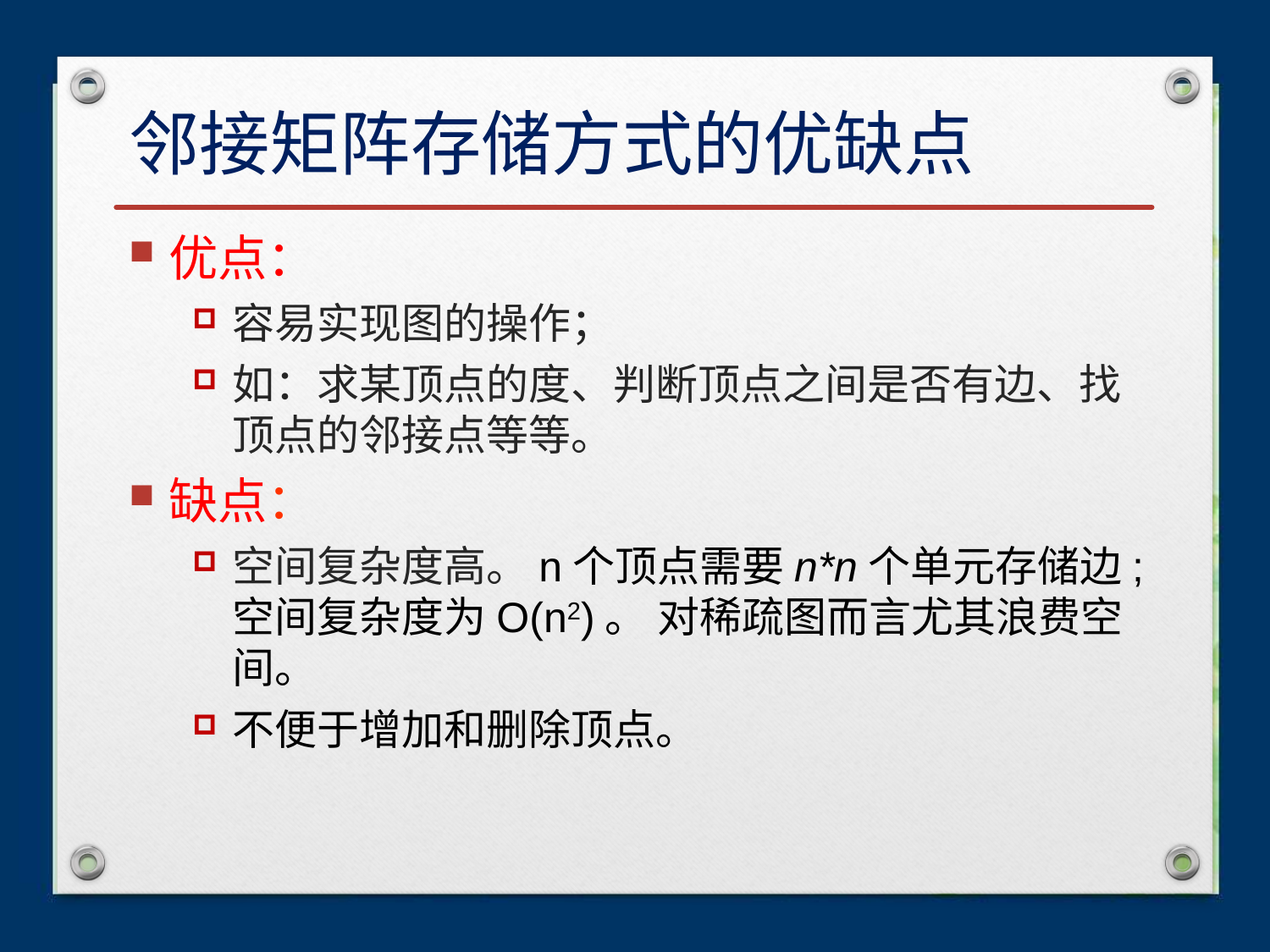

# 邻接矩阵存储方式的优缺点
优点：
容易实现图的操作；
如：求某顶点的度、判断顶点之间是否有边、找顶点的邻接点等等。
缺点：
空间复杂度高。n个顶点需要n*n个单元存储边;空间复杂度为O(n2)。 对稀疏图而言尤其浪费空间。
不便于增加和删除顶点。